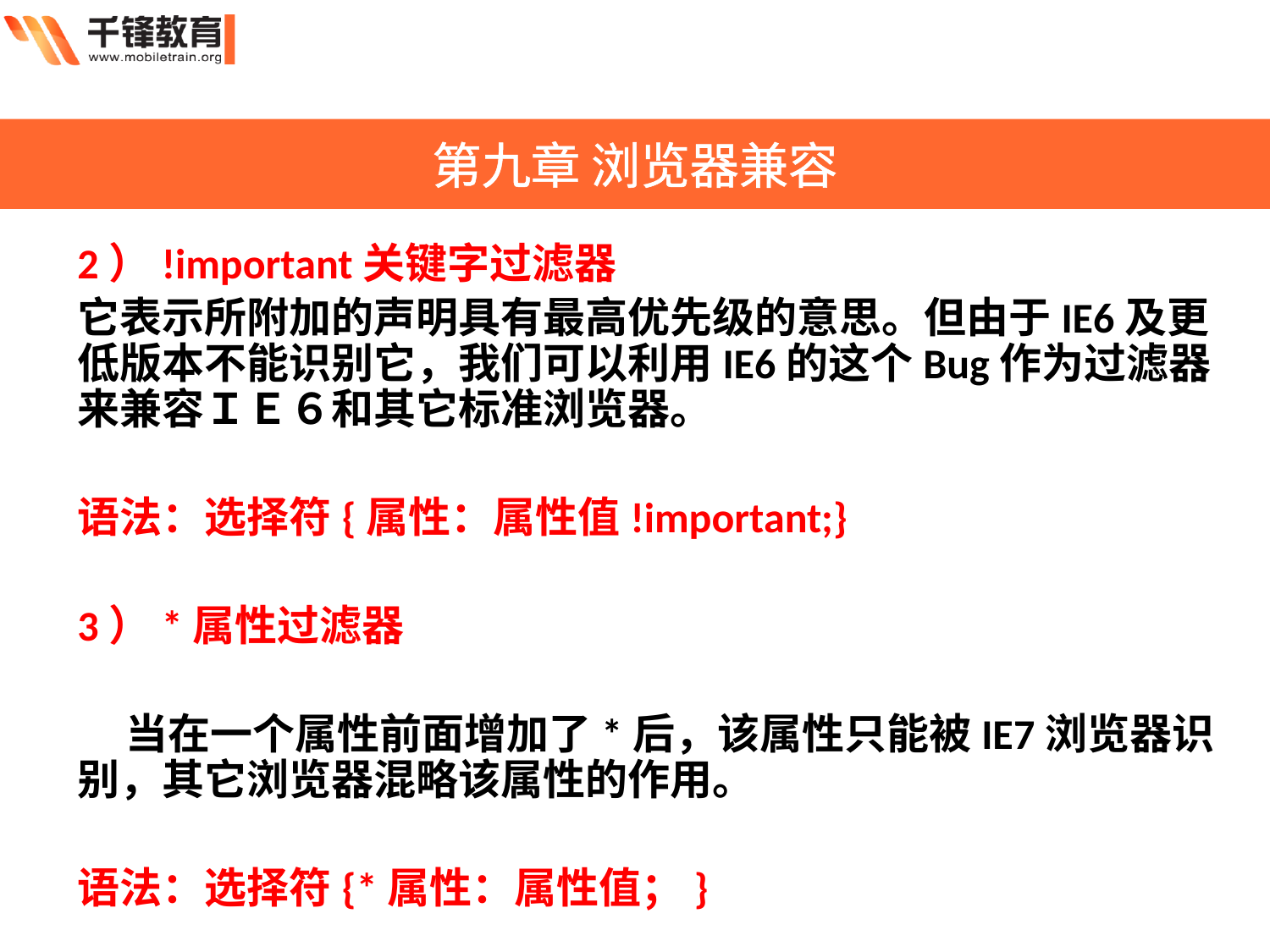

第九章 浏览器兼容
2）!important关键字过滤器
它表示所附加的声明具有最高优先级的意思。但由于IE6及更低版本不能识别它，我们可以利用IE6的这个Bug作为过滤器来兼容ＩＥ６和其它标准浏览器。

语法：选择符{属性：属性值!important;}

3）*属性过滤器

    当在一个属性前面增加了*后，该属性只能被IE7浏览器识别，其它浏览器混略该属性的作用。

语法：选择符{*属性：属性值；}